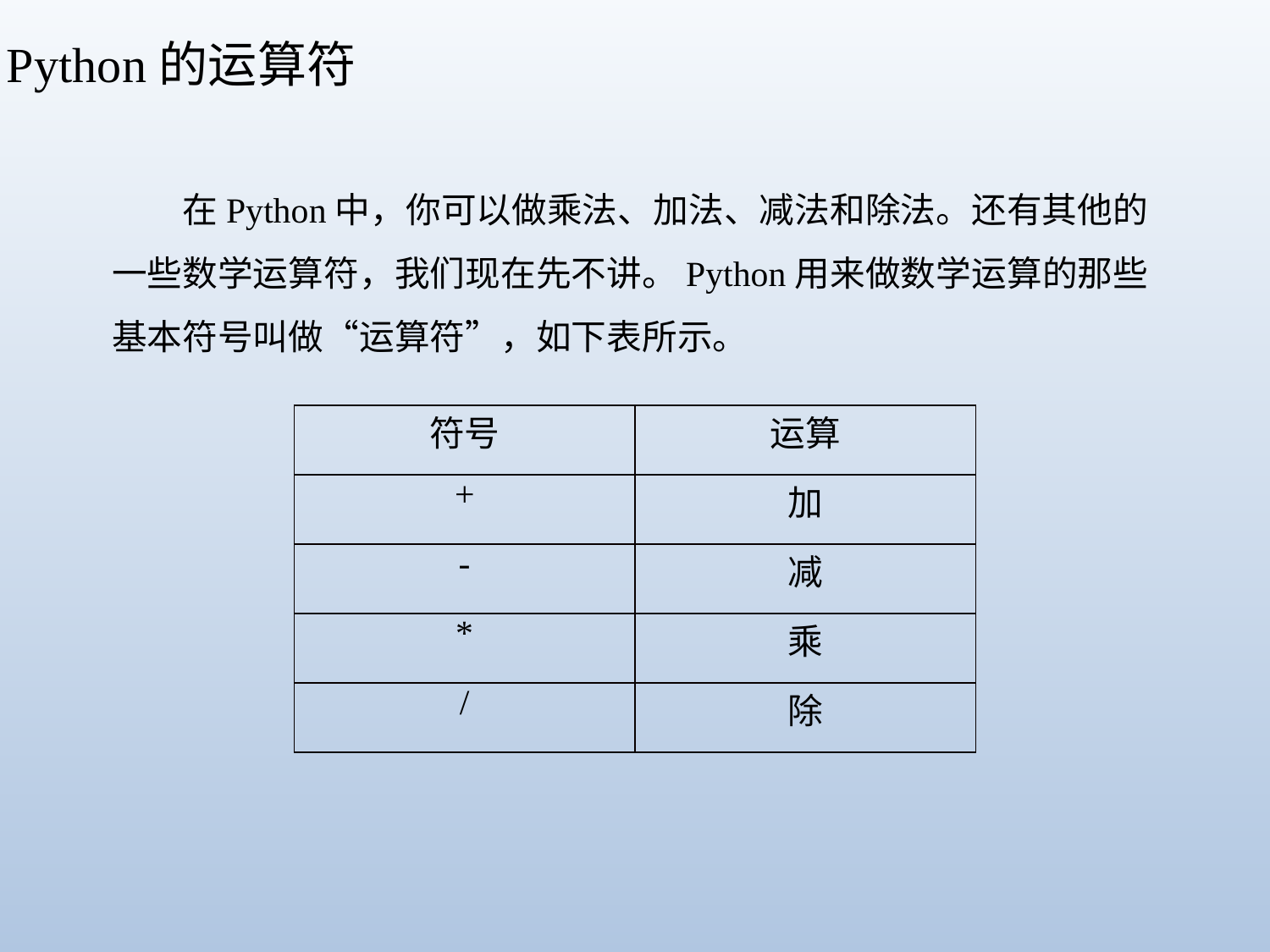

Python的运算符
在Python中，你可以做乘法、加法、减法和除法。还有其他的一些数学运算符，我们现在先不讲。Python用来做数学运算的那些基本符号叫做“运算符”，如下表所示。
| 符号 | 运算 |
| --- | --- |
| + | 加 |
| - | 减 |
| \* | 乘 |
| / | 除 |